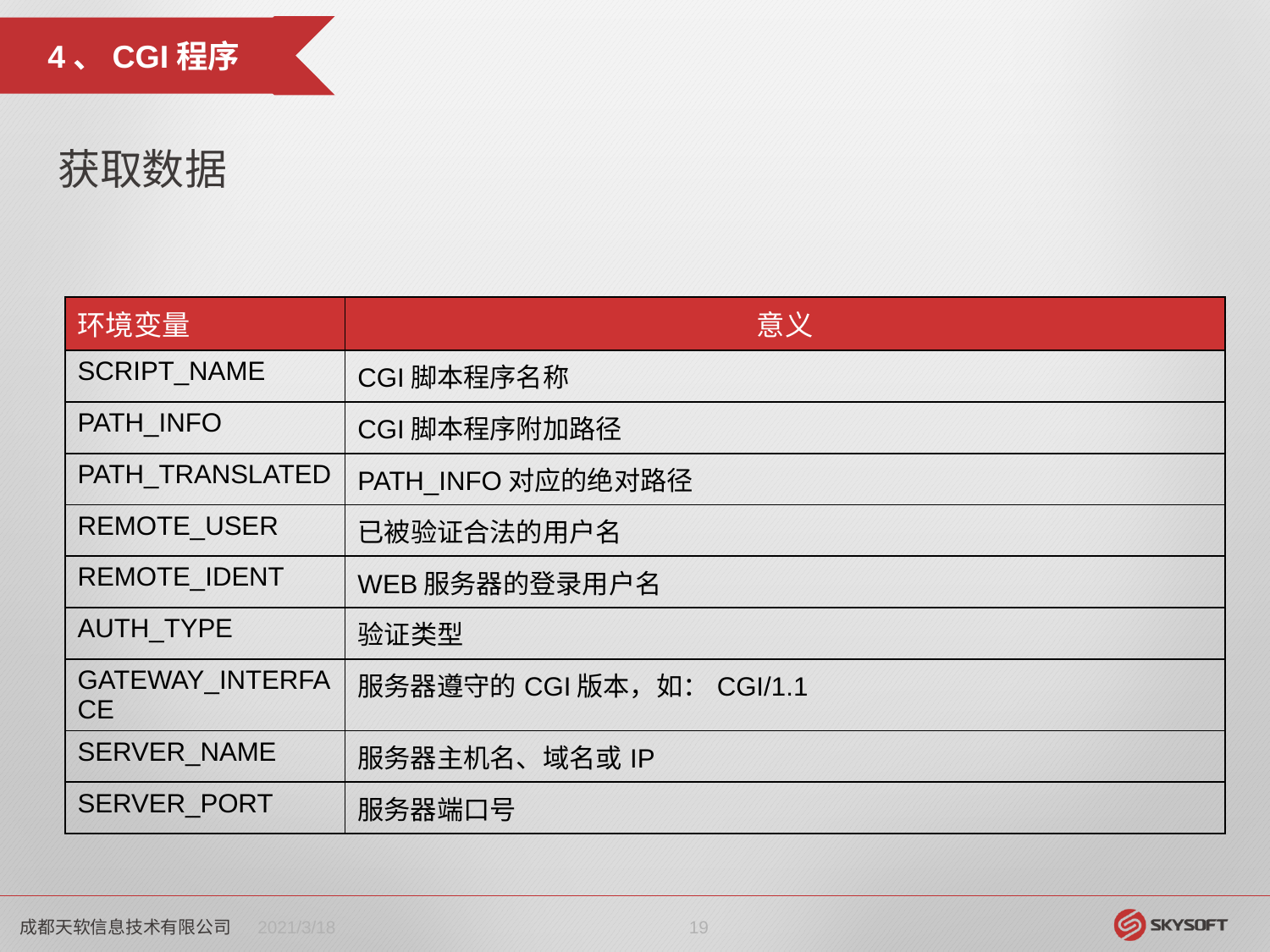

4、CGI程序
获取数据

| 环境变量 | 意义 |
| --- | --- |
| SCRIPT\_NAME | CGI脚本程序名称 |
| PATH\_INFO | CGI脚本程序附加路径 |
| PATH\_TRANSLATED | PATH\_INFO对应的绝对路径 |
| REMOTE\_USER | 已被验证合法的用户名 |
| REMOTE\_IDENT | WEB服务器的登录用户名 |
| AUTH\_TYPE | 验证类型 |
| GATEWAY\_INTERFACE | 服务器遵守的CGI版本，如：CGI/1.1 |
| SERVER\_NAME | 服务器主机名、域名或IP |
| SERVER\_PORT | 服务器端口号 |
成都天软信息技术有限公司
2021/3/18
19